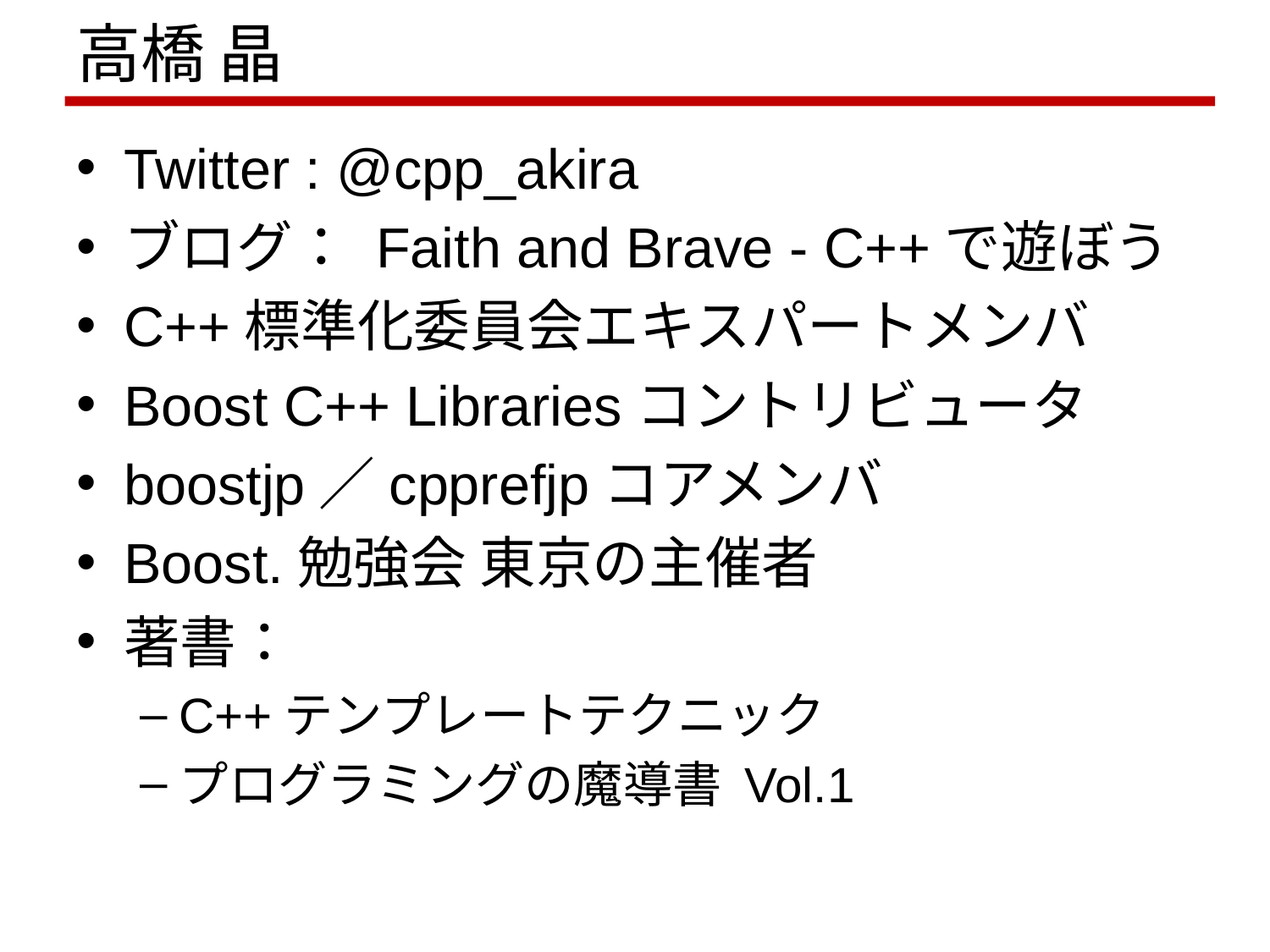

# 高橋 晶

Twitter : @cpp_akira
ブログ： Faith and Brave - C++で遊ぼう
C++標準化委員会エキスパートメンバ
Boost C++ Librariesコントリビュータ
boostjp／cpprefjpコアメンバ
Boost.勉強会 東京の主催者
著書：
C++テンプレートテクニック
プログラミングの魔導書 Vol.1